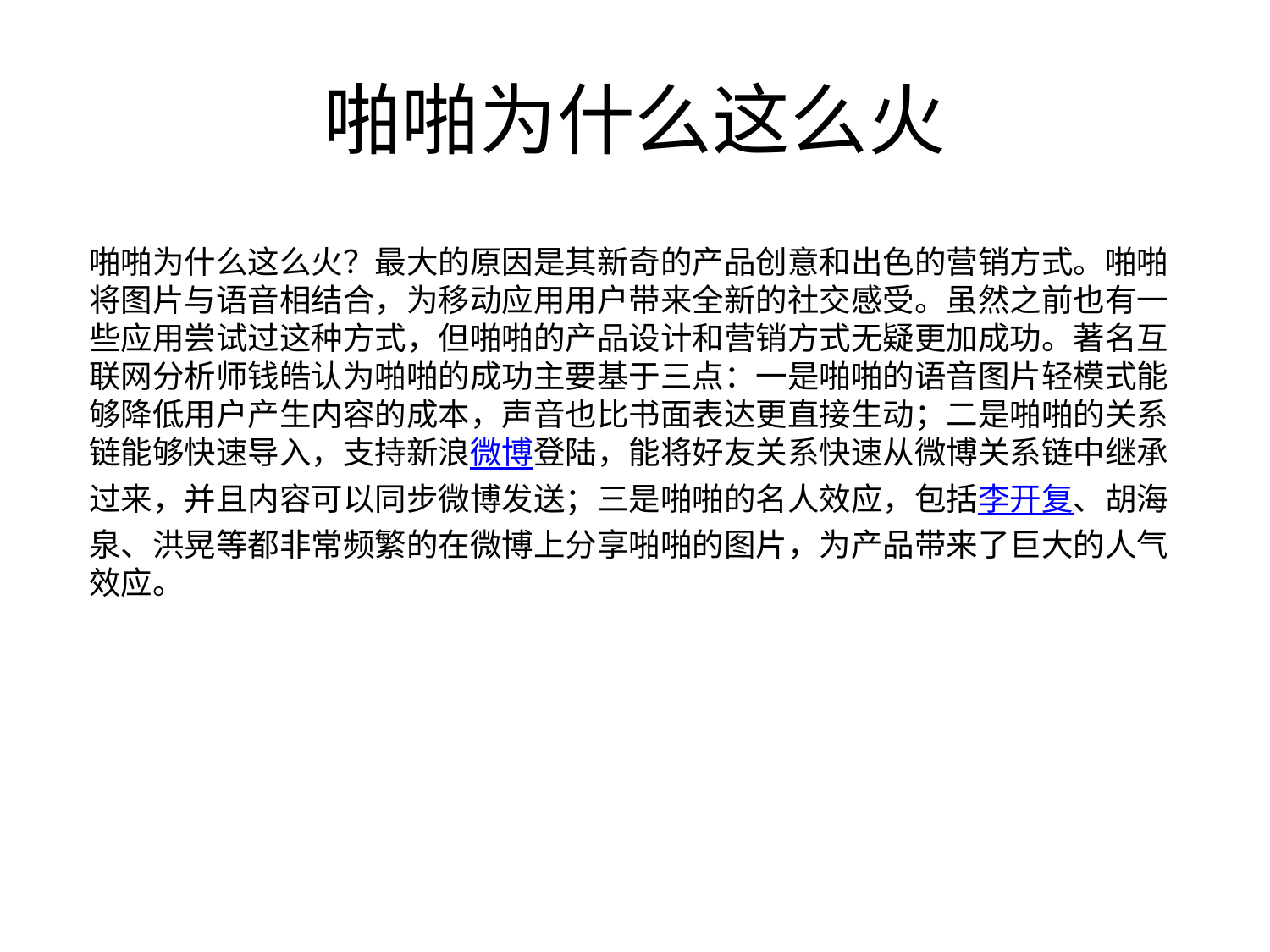

# 啪啪为什么这么火
啪啪为什么这么火？最大的原因是其新奇的产品创意和出色的营销方式。啪啪将图片与语音相结合，为移动应用用户带来全新的社交感受。虽然之前也有一些应用尝试过这种方式，但啪啪的产品设计和营销方式无疑更加成功。著名互联网分析师钱皓认为啪啪的成功主要基于三点：一是啪啪的语音图片轻模式能够降低用户产生内容的成本，声音也比书面表达更直接生动；二是啪啪的关系链能够快速导入，支持新浪微博登陆，能将好友关系快速从微博关系链中继承过来，并且内容可以同步微博发送；三是啪啪的名人效应，包括李开复、胡海泉、洪晃等都非常频繁的在微博上分享啪啪的图片，为产品带来了巨大的人气效应。